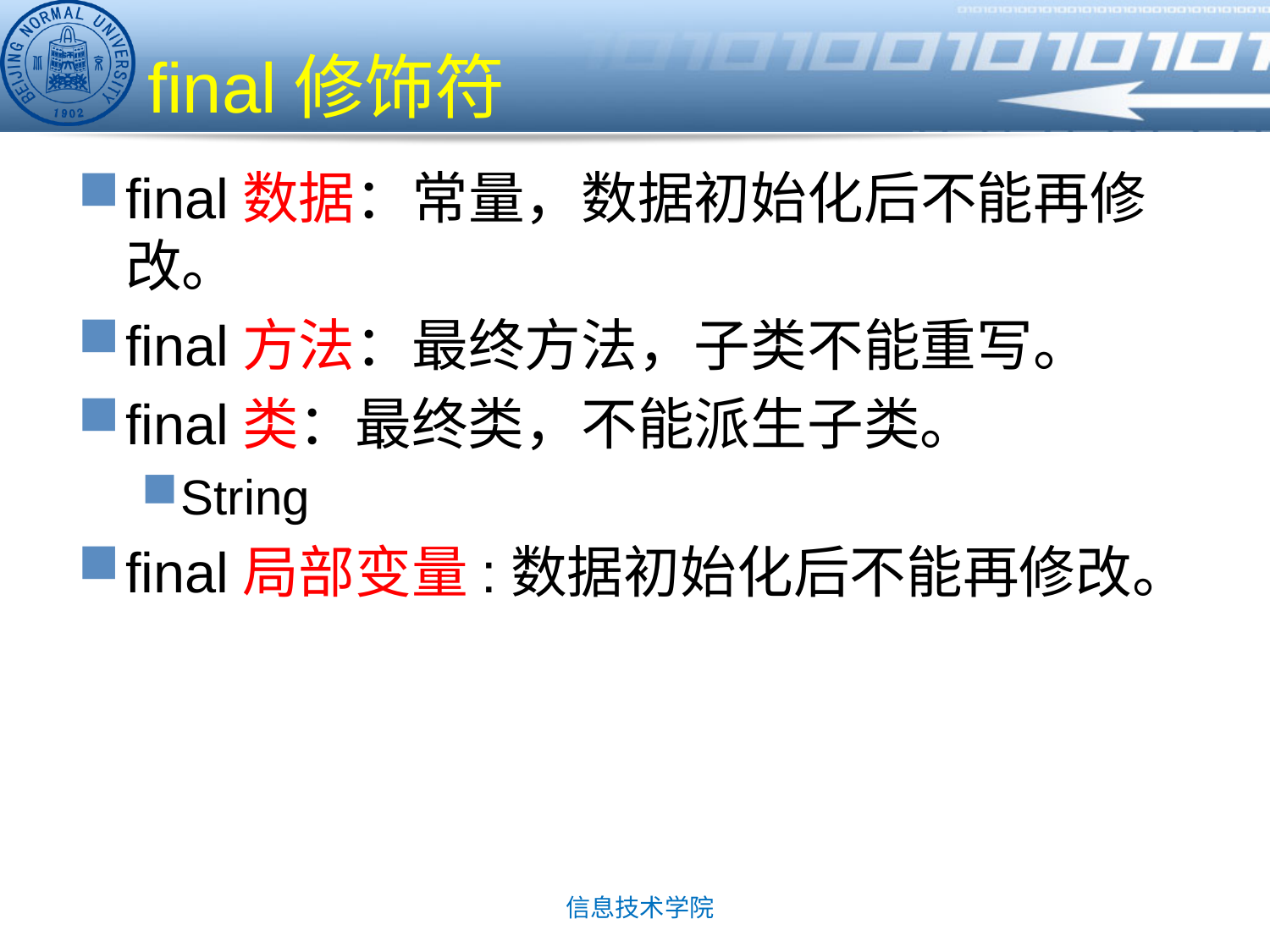

# final修饰符
final数据：常量，数据初始化后不能再修改。
final方法：最终方法，子类不能重写。
final类：最终类，不能派生子类。
String
final局部变量:数据初始化后不能再修改。

29